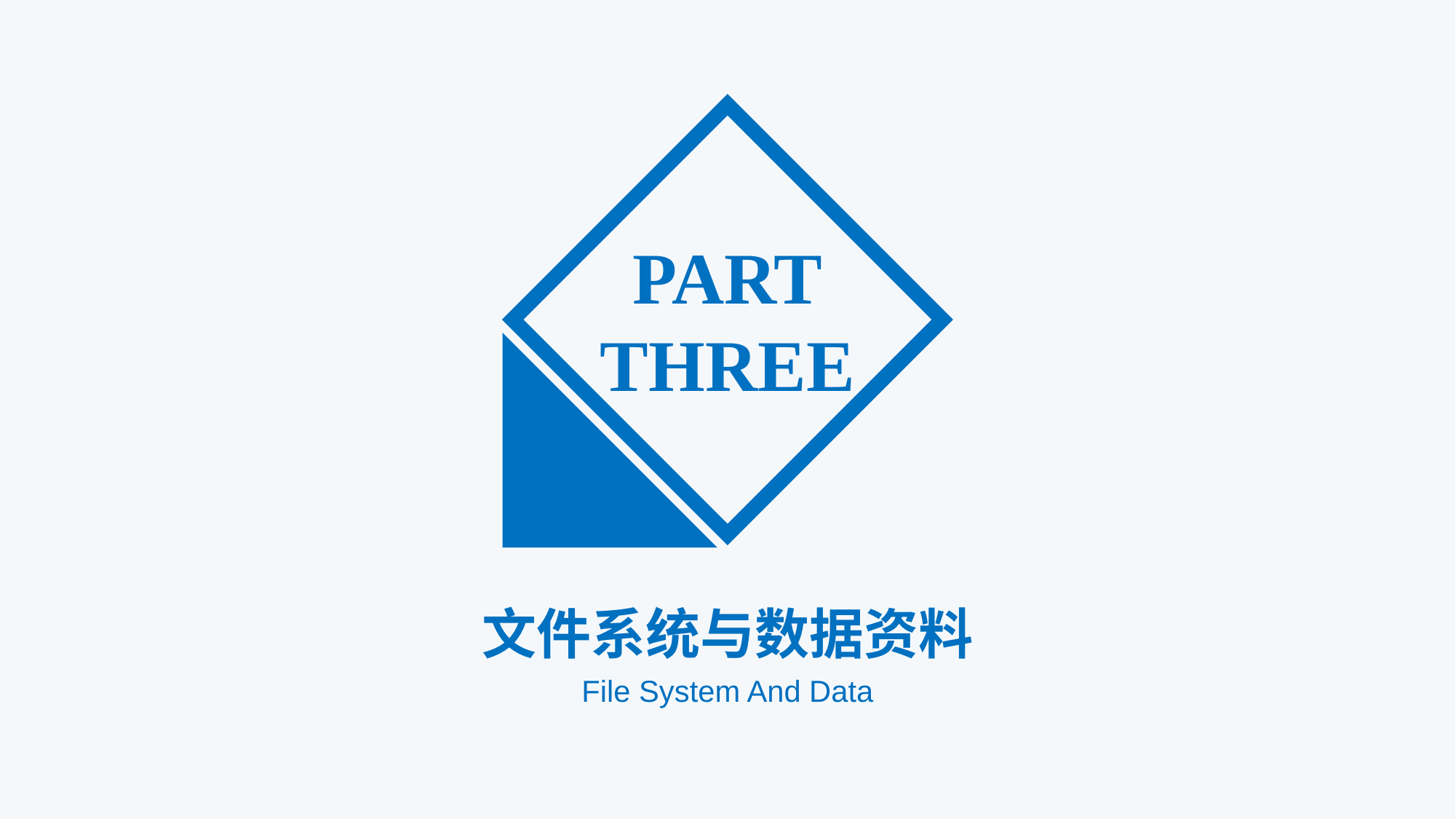

PART
THREE

文件系统与数据资料
File System And Data